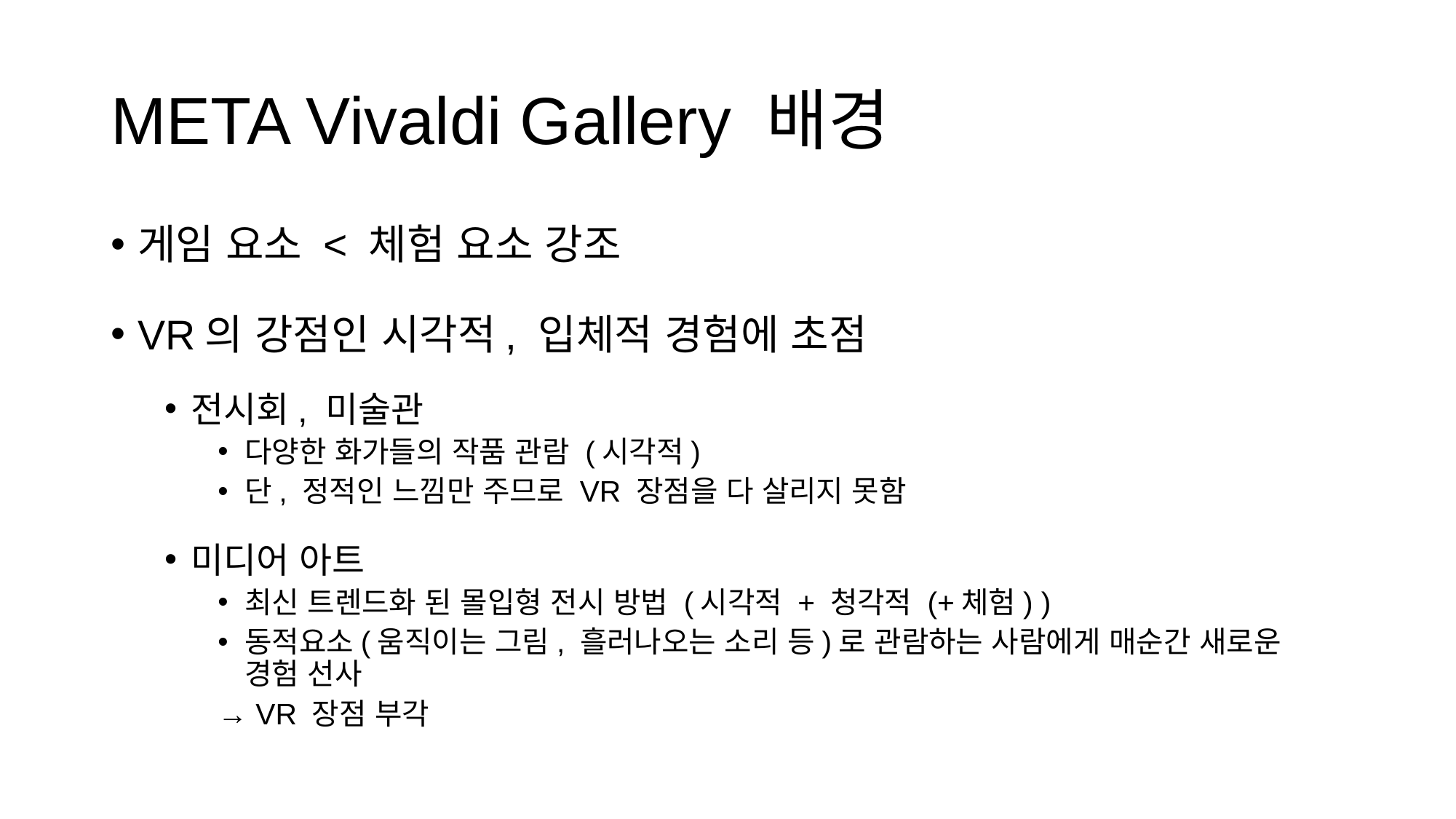

# META Vivaldi Gallery 배경
게임 요소 < 체험 요소 강조
VR의 강점인 시각적, 입체적 경험에 초점
전시회, 미술관
다양한 화가들의 작품 관람 (시각적)
단, 정적인 느낌만 주므로 VR 장점을 다 살리지 못함
미디어 아트
최신 트렌드화 된 몰입형 전시 방법 (시각적 + 청각적 (+체험) )
동적요소(움직이는 그림, 흘러나오는 소리 등)로 관람하는 사람에게 매순간 새로운 경험 선사
→ VR 장점 부각